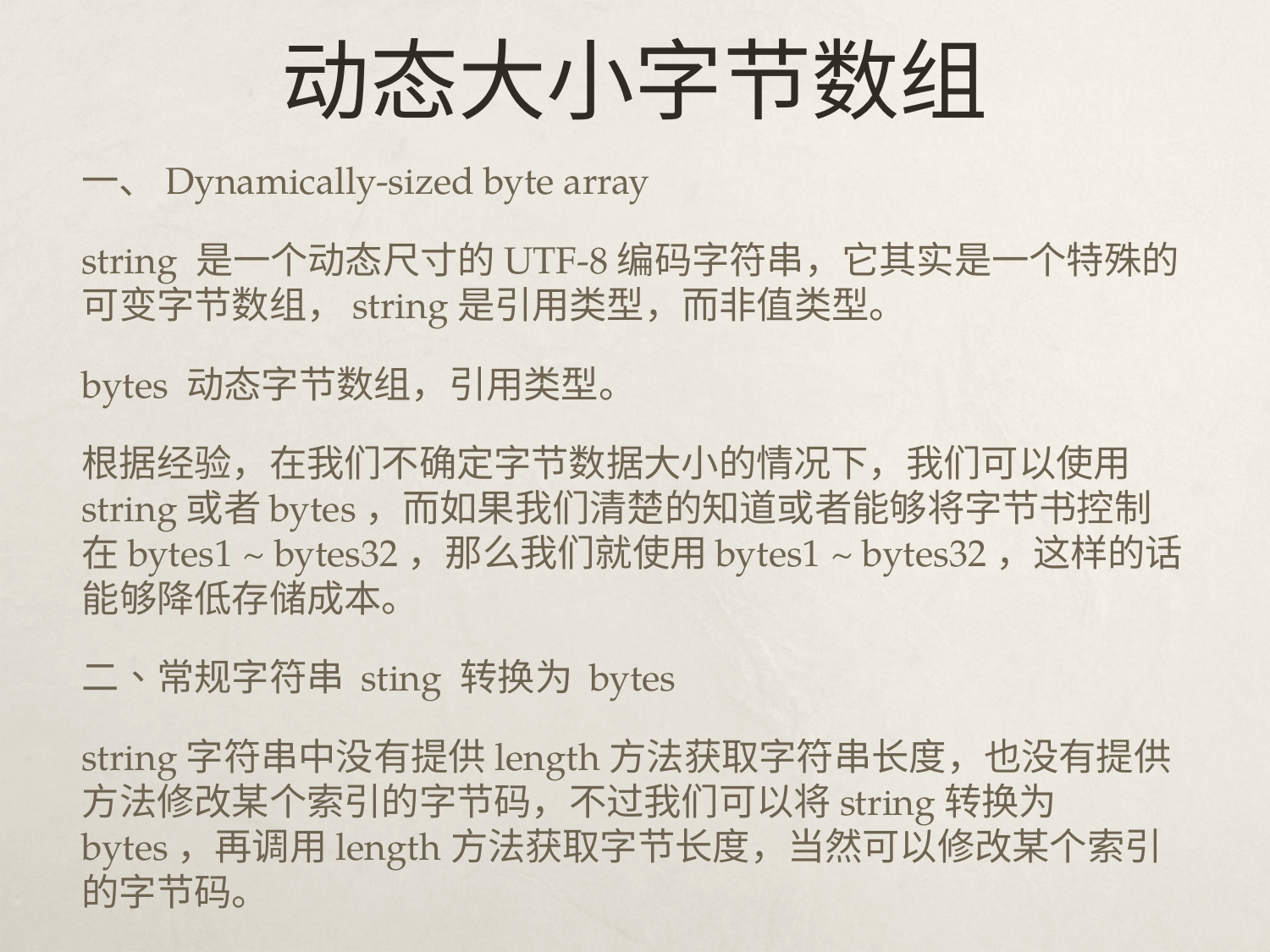

# 动态大小字节数组
一、Dynamically-sized byte array
string 是一个动态尺寸的UTF-8编码字符串，它其实是一个特殊的可变字节数组，string是引用类型，而非值类型。
bytes 动态字节数组，引用类型。
根据经验，在我们不确定字节数据大小的情况下，我们可以使用string或者bytes，而如果我们清楚的知道或者能够将字节书控制在bytes1 ~ bytes32，那么我们就使用bytes1 ~ bytes32，这样的话能够降低存储成本。
二、常规字符串 sting 转换为 bytes
string字符串中没有提供length方法获取字符串长度，也没有提供方法修改某个索引的字节码，不过我们可以将string转换为bytes，再调用length方法获取字节长度，当然可以修改某个索引的字节码。